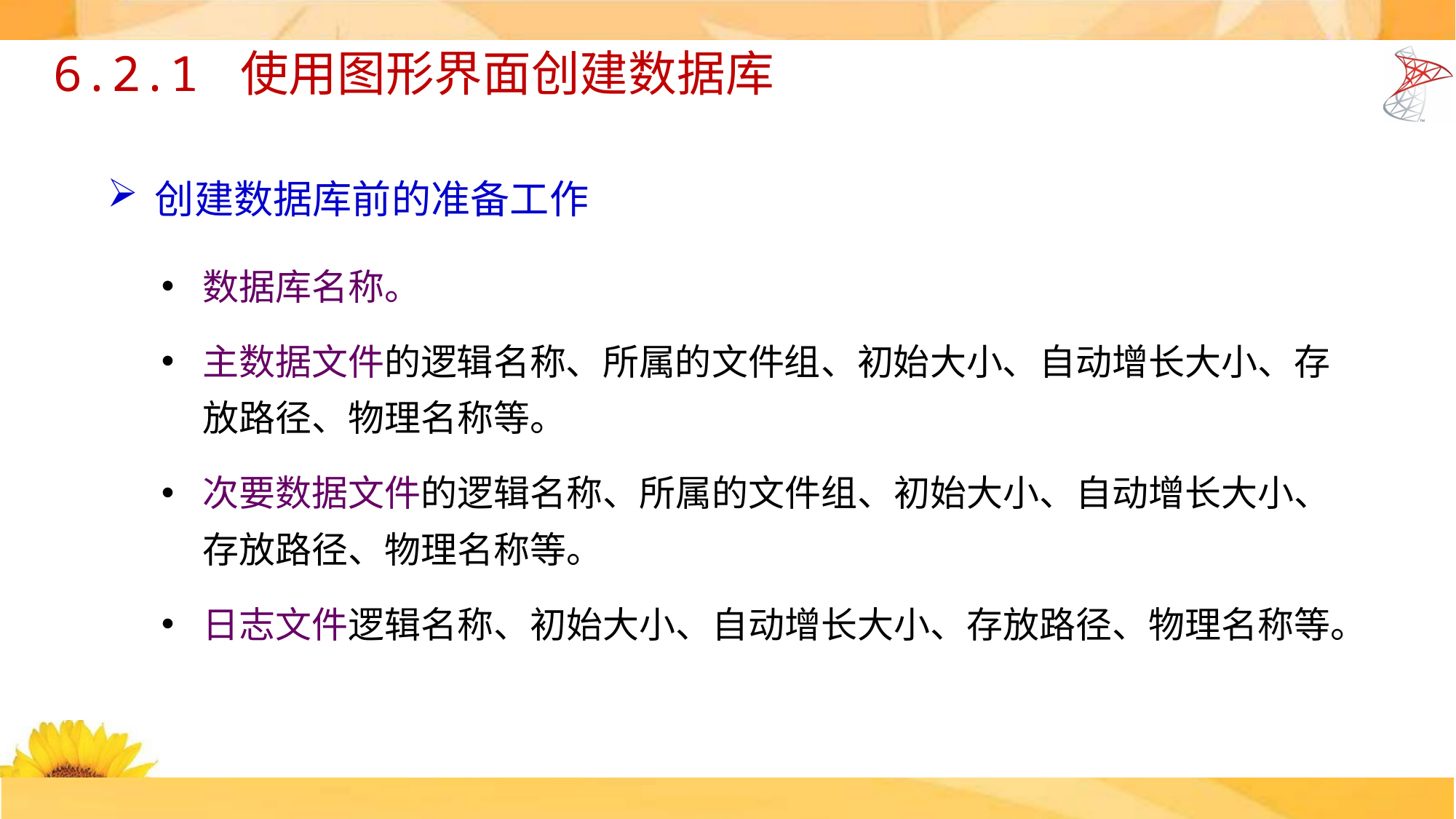

# 6.2.1 使用图形界面创建数据库
创建数据库前的准备工作
数据库名称。
主数据文件的逻辑名称、所属的文件组、初始大小、自动增长大小、存放路径、物理名称等。
次要数据文件的逻辑名称、所属的文件组、初始大小、自动增长大小、存放路径、物理名称等。
日志文件逻辑名称、初始大小、自动增长大小、存放路径、物理名称等。